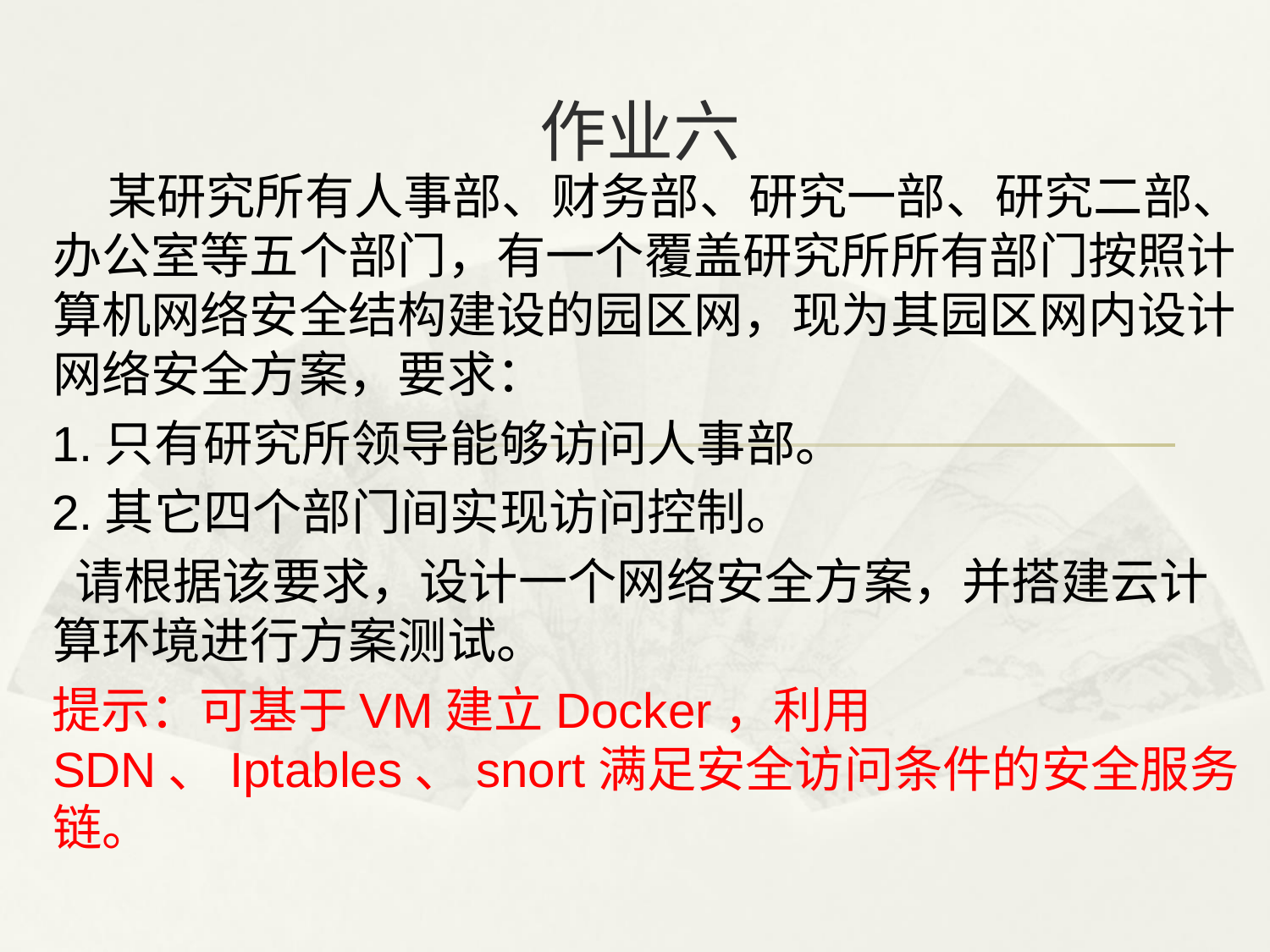

# 作业六
    某研究所有人事部、财务部、研究一部、研究二部、办公室等五个部门，有一个覆盖研究所所有部门按照计算机网络安全结构建设的园区网，现为其园区网内设计网络安全方案，要求：
1.只有研究所领导能够访问人事部。
2.其它四个部门间实现访问控制。
 请根据该要求，设计一个网络安全方案，并搭建云计算环境进行方案测试。
提示：可基于VM建立Docker，利用SDN、Iptables、snort满足安全访问条件的安全服务链。
13